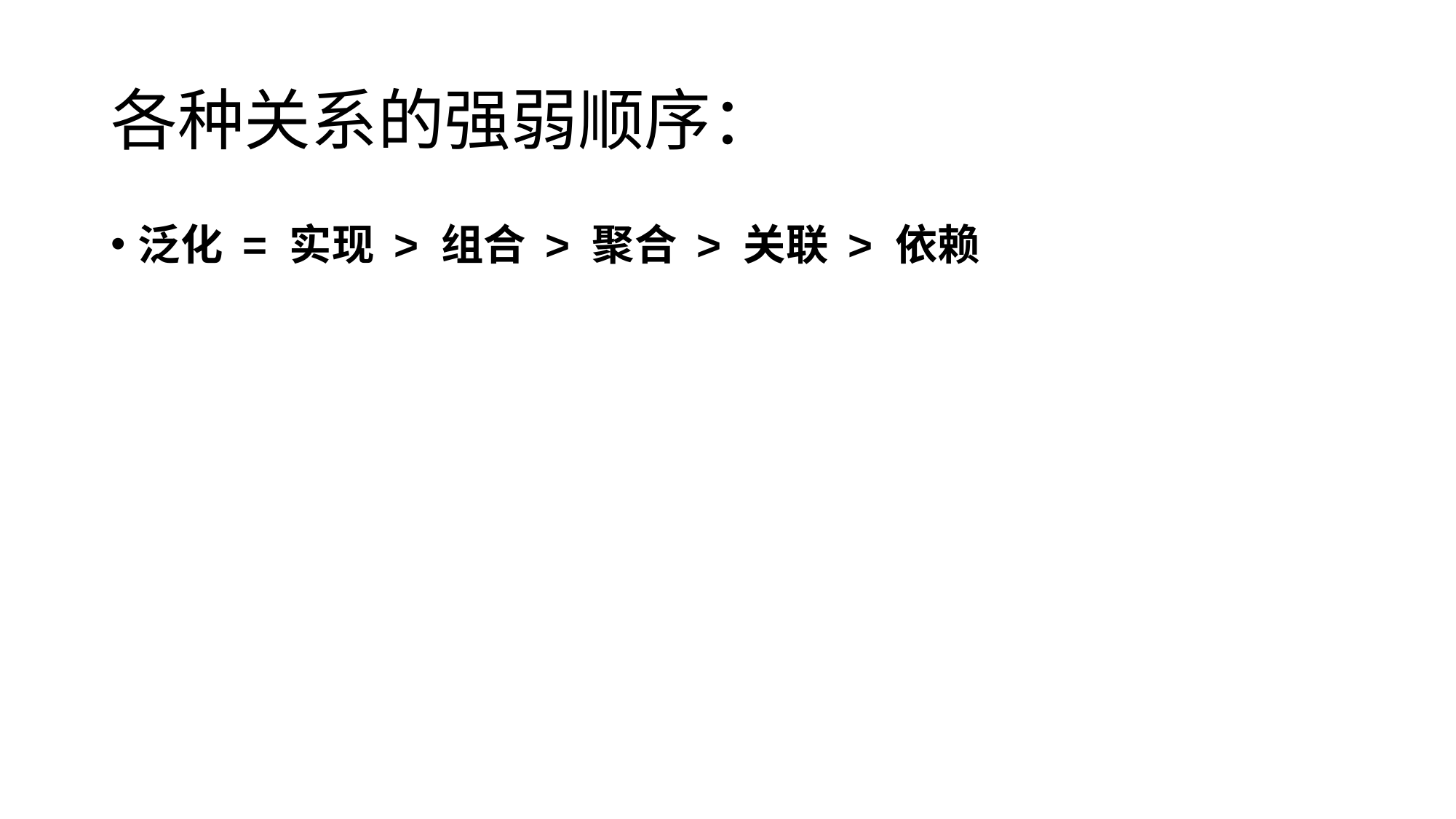

# 各种关系的强弱顺序：
泛化 = 实现 > 组合 > 聚合 > 关联 > 依赖